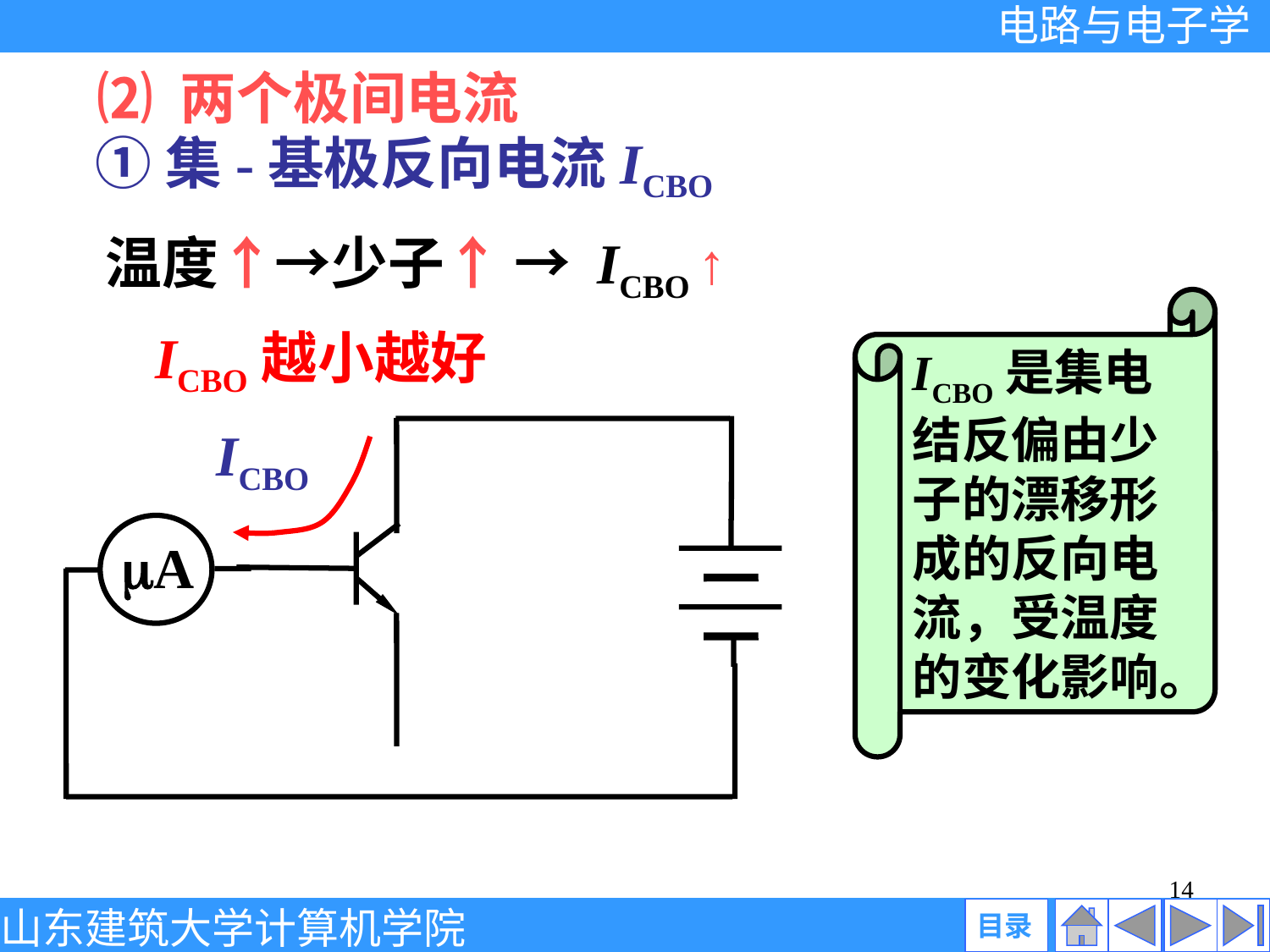

⑵ 两个极间电流
①集-基极反向电流ICBO
温度↑→少子↑ → ICBO ↑

ICBO是集电结反偏由少子的漂移形成的反向电流，受温度的变化影响。
ICBO越小越好

ICBO

μA